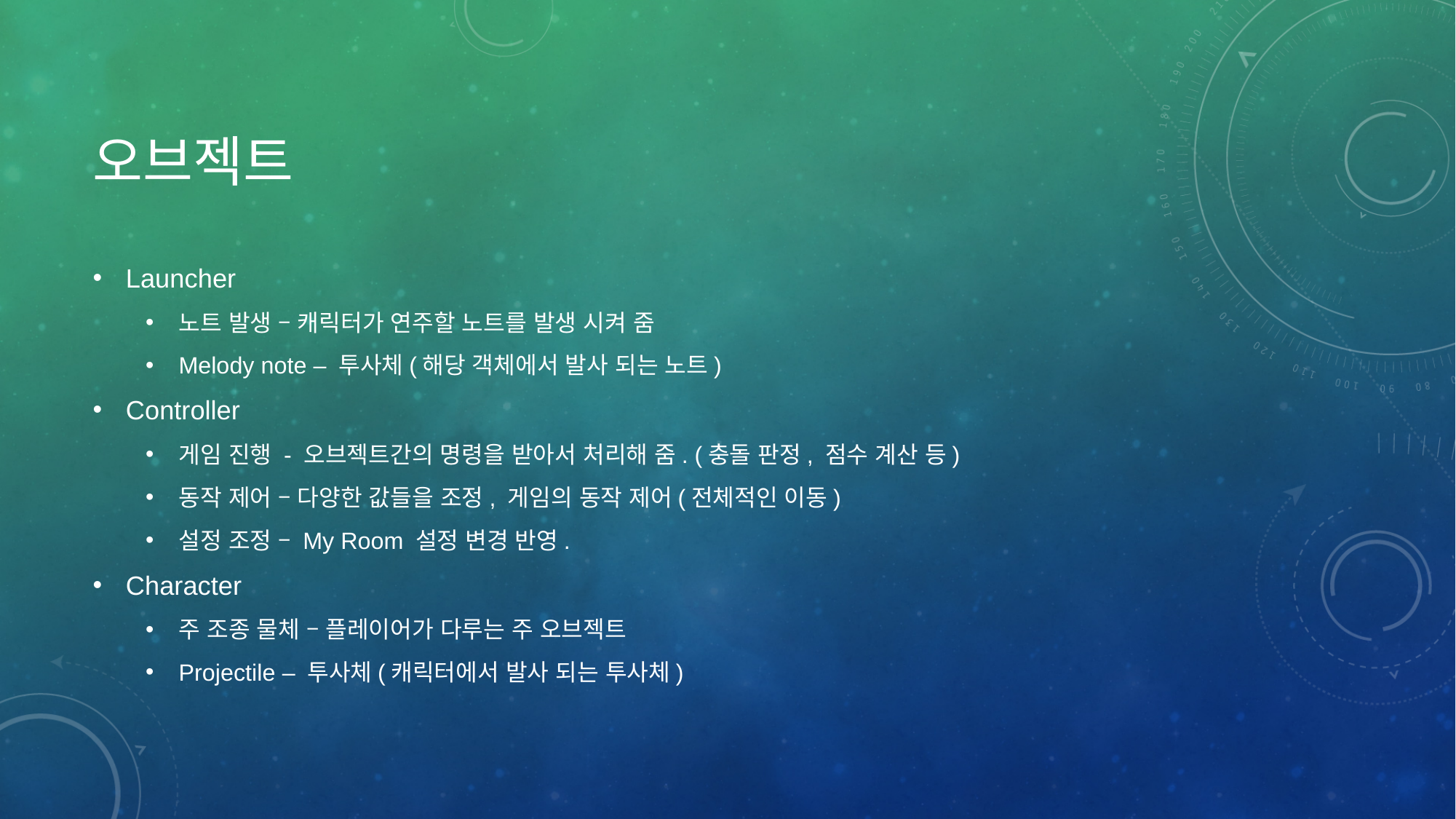

# 오브젝트
Launcher
노트 발생 – 캐릭터가 연주할 노트를 발생 시켜 줌
Melody note – 투사체(해당 객체에서 발사 되는 노트)
Controller
게임 진행 - 오브젝트간의 명령을 받아서 처리해 줌. (충돌 판정, 점수 계산 등)
동작 제어 – 다양한 값들을 조정, 게임의 동작 제어(전체적인 이동)
설정 조정 – My Room 설정 변경 반영.
Character
주 조종 물체 – 플레이어가 다루는 주 오브젝트
Projectile – 투사체(캐릭터에서 발사 되는 투사체)